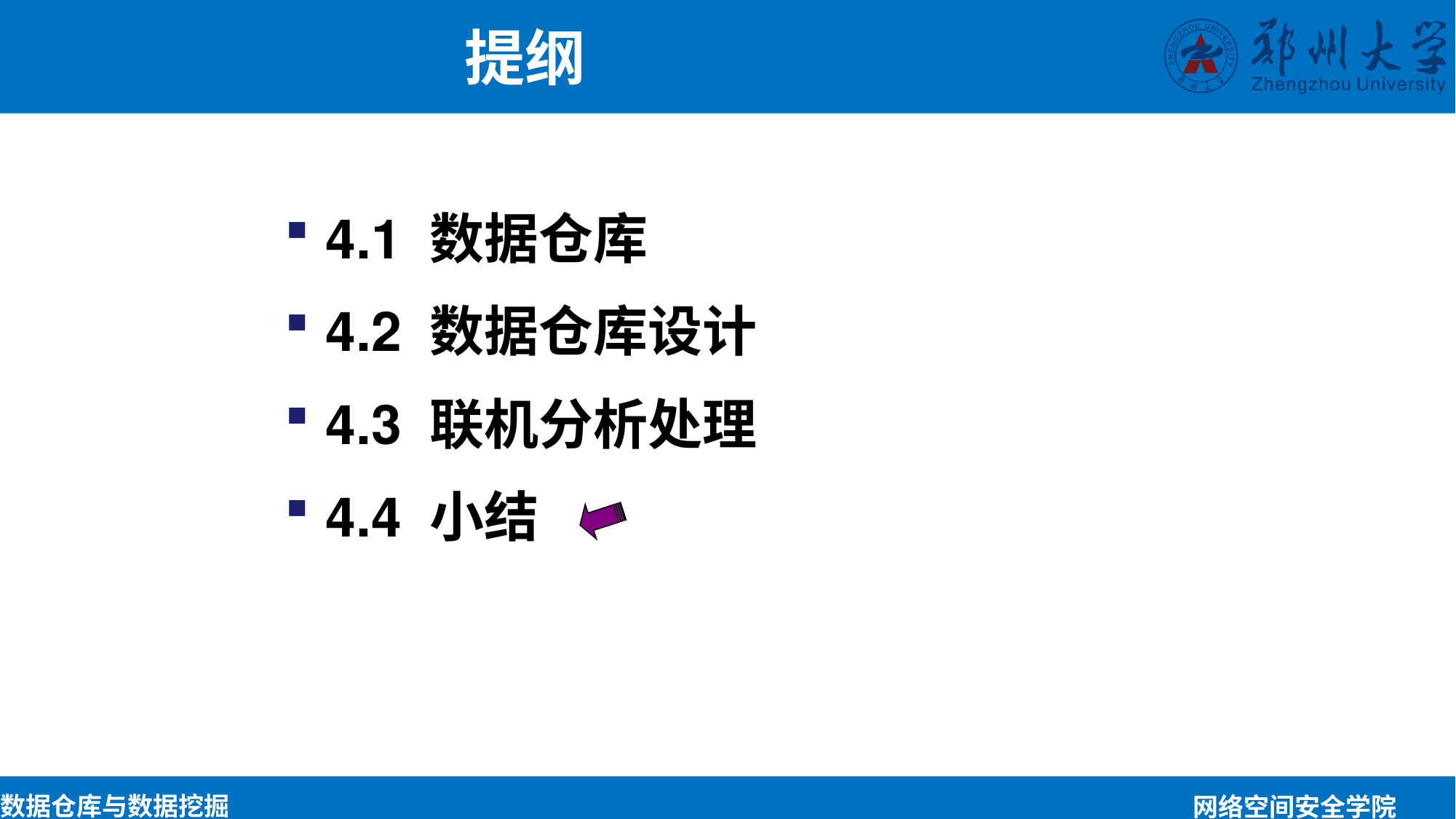

提纲
4.1 数据仓库
4.2 数据仓库设计
4.3 联机分析处理
4.4 小结